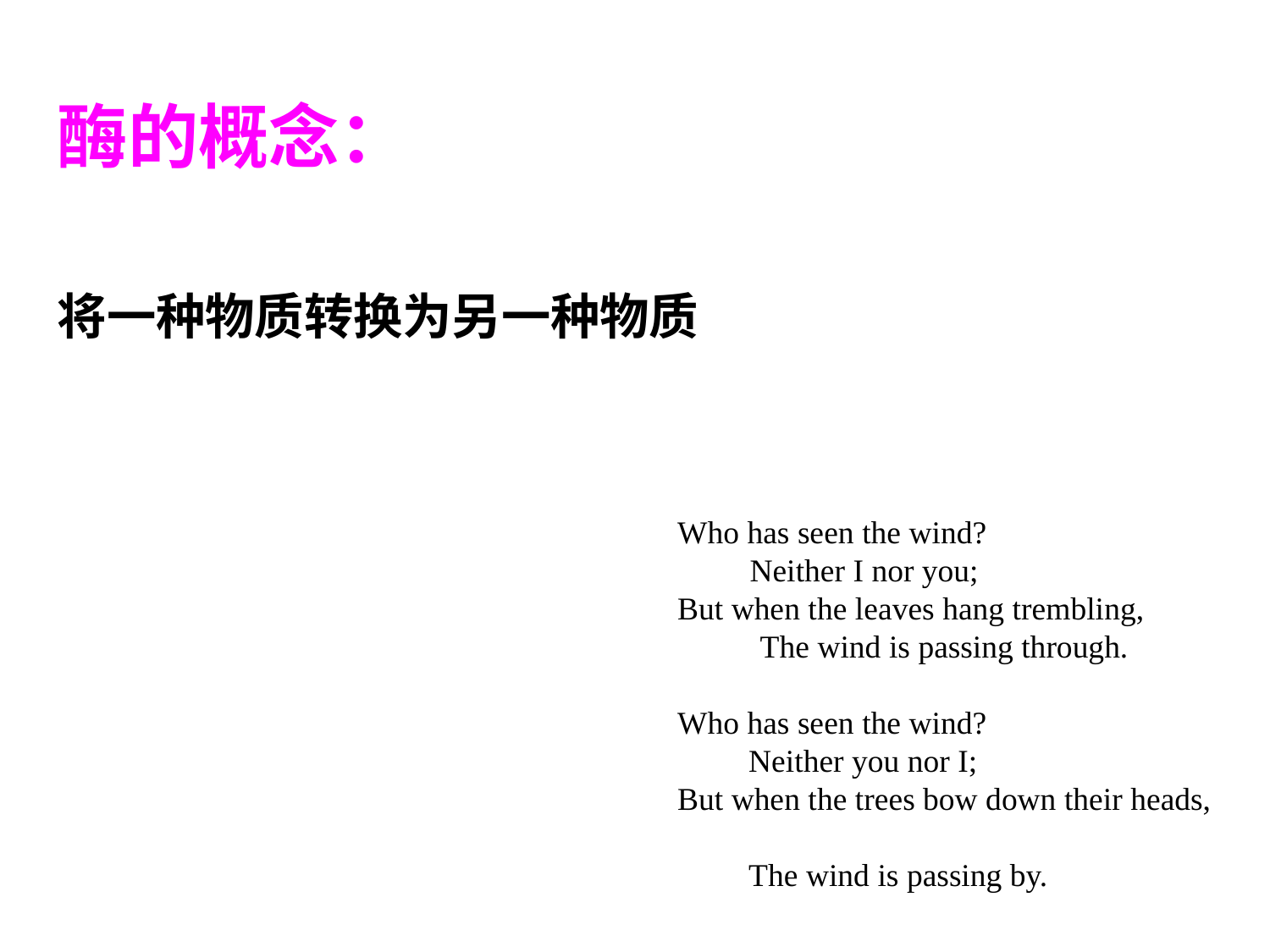

酶的概念：

将一种物质转换为另一种物质
Who has seen the wind?
         Neither I nor you; 
But when the leaves hang trembling, 
　      The wind is passing through. 
　　
Who has seen the wind?
　　Neither you nor I;
But when the trees bow down their heads, 
　　The wind is passing by.